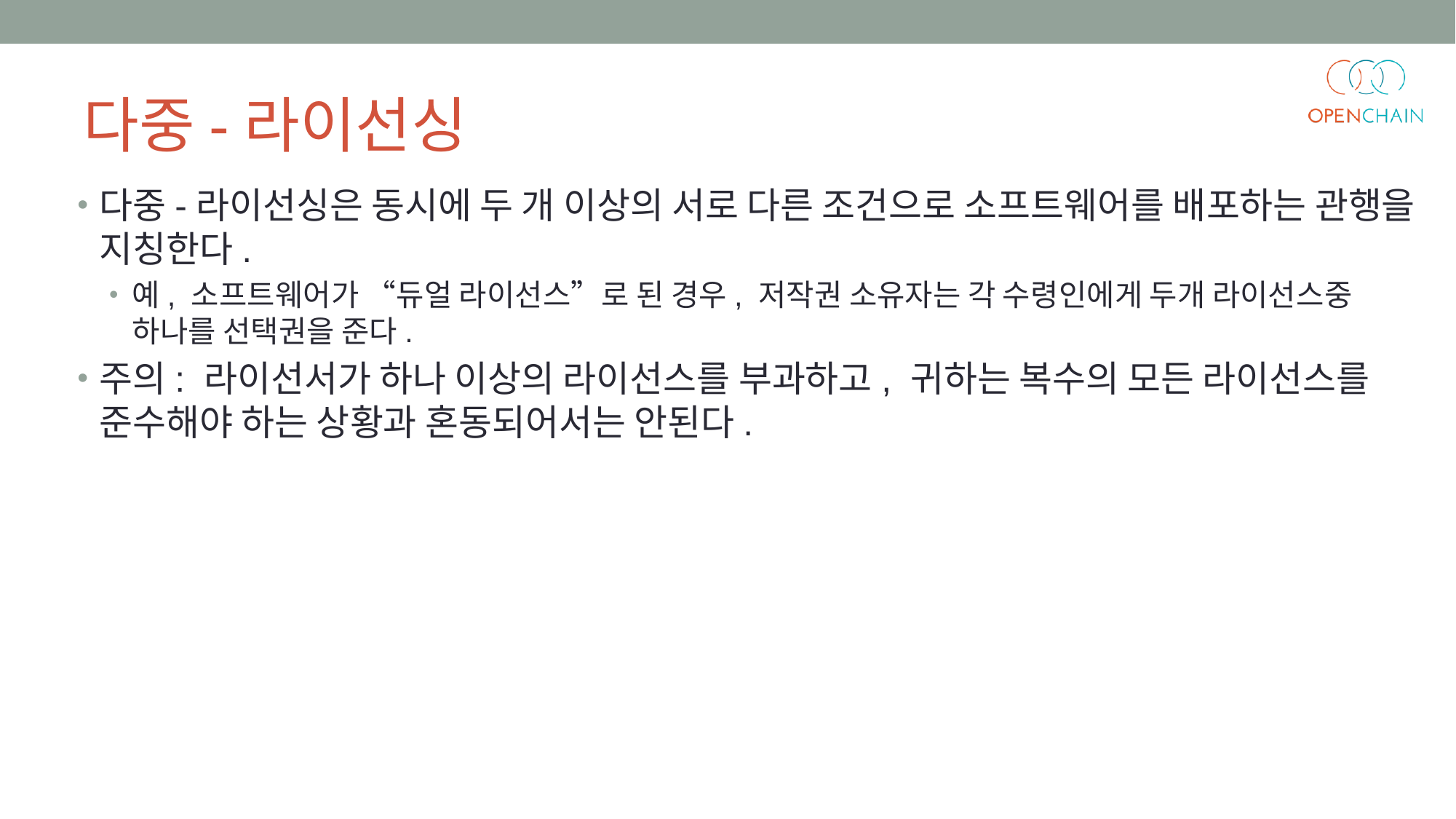

# 다중-라이선싱
다중-라이선싱은 동시에 두 개 이상의 서로 다른 조건으로 소프트웨어를 배포하는 관행을 지칭한다.
예, 소프트웨어가 “듀얼 라이선스”로 된 경우, 저작권 소유자는 각 수령인에게 두개 라이선스중 하나를 선택권을 준다.
주의: 라이선서가 하나 이상의 라이선스를 부과하고, 귀하는 복수의 모든 라이선스를 준수해야 하는 상황과 혼동되어서는 안된다.